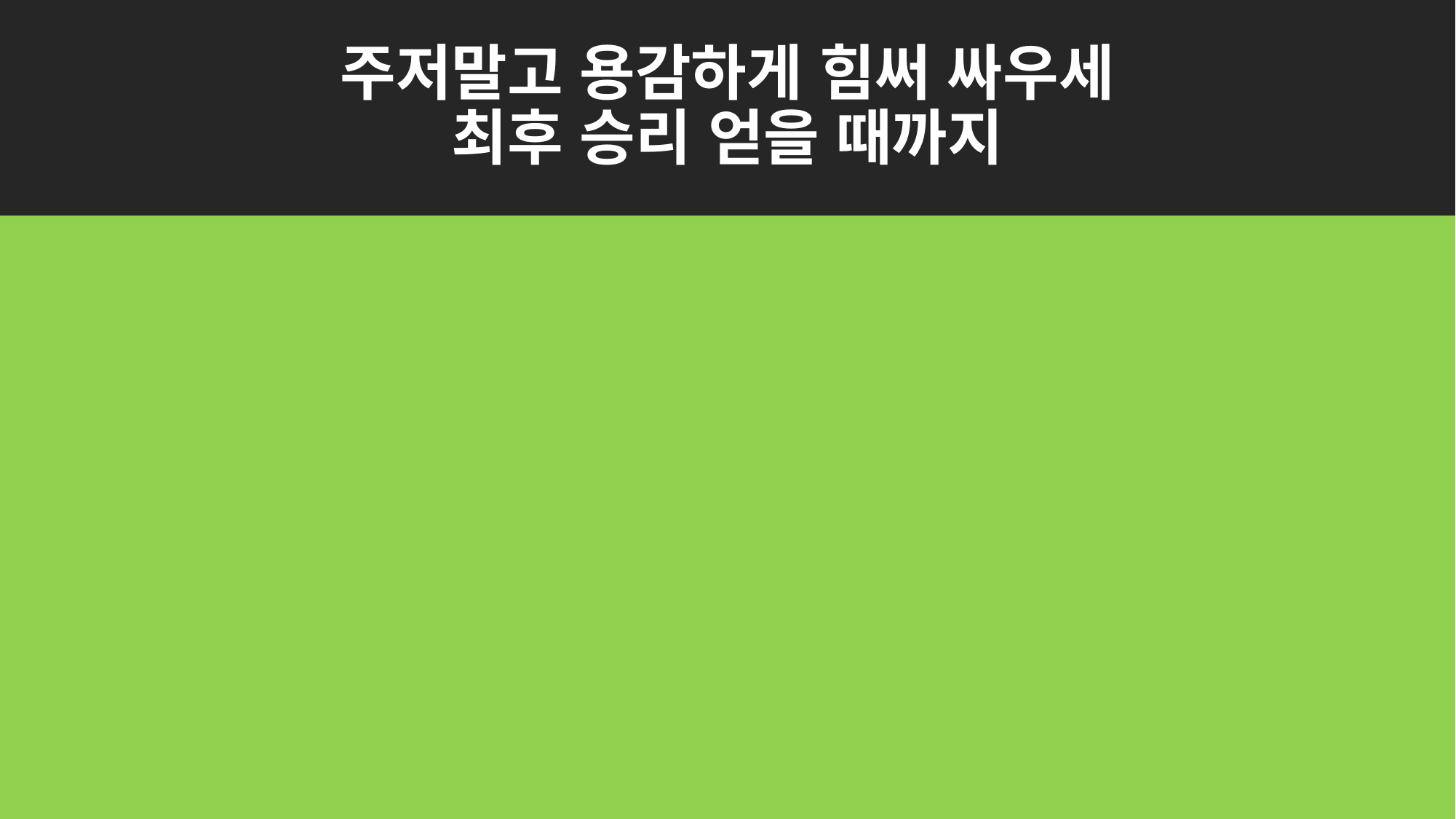

# 주저말고 용감하게 힘써 싸우세 최후 승리 얻을 때까지